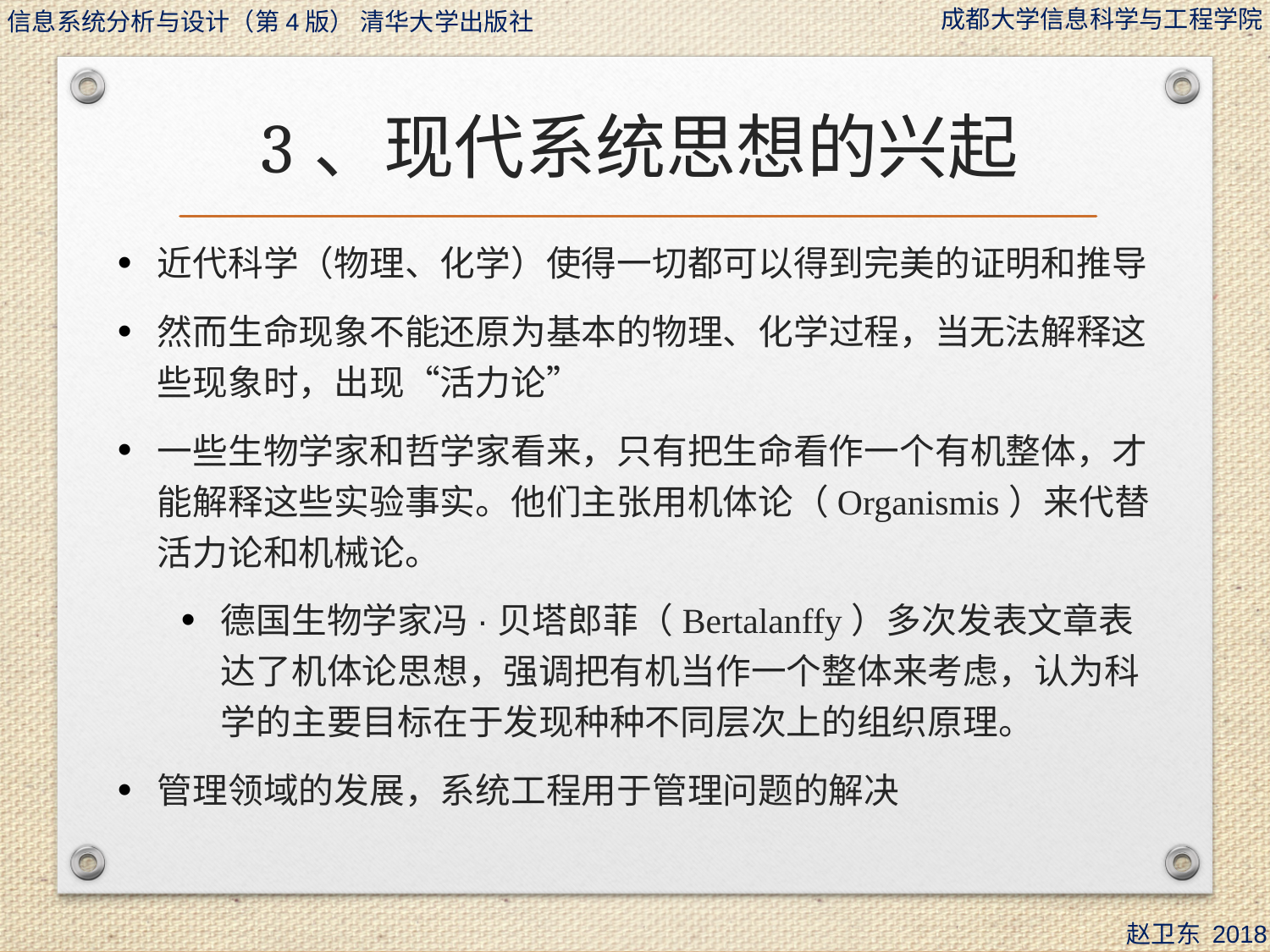

# 3、现代系统思想的兴起
近代科学（物理、化学）使得一切都可以得到完美的证明和推导
然而生命现象不能还原为基本的物理、化学过程，当无法解释这些现象时，出现“活力论”
一些生物学家和哲学家看来，只有把生命看作一个有机整体，才能解释这些实验事实。他们主张用机体论（Organismis）来代替活力论和机械论。
德国生物学家冯·贝塔郎菲（Bertalanffy）多次发表文章表达了机体论思想，强调把有机当作一个整体来考虑，认为科学的主要目标在于发现种种不同层次上的组织原理。
管理领域的发展，系统工程用于管理问题的解决